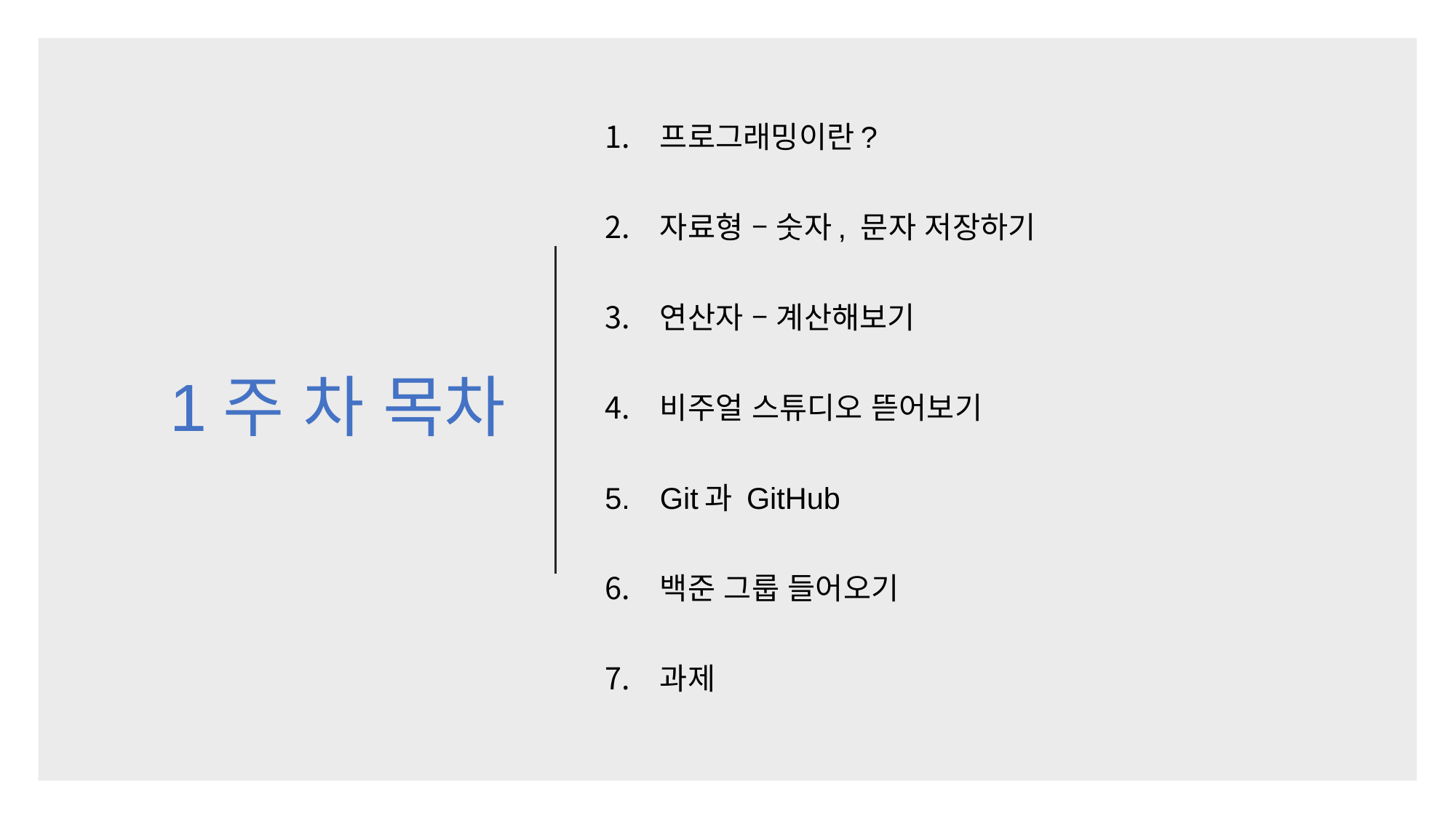

# 1주 차 목차
프로그래밍이란?

자료형 – 숫자, 문자 저장하기

연산자 – 계산해보기

비주얼 스튜디오 뜯어보기

Git과 GitHub

백준 그룹 들어오기

과제